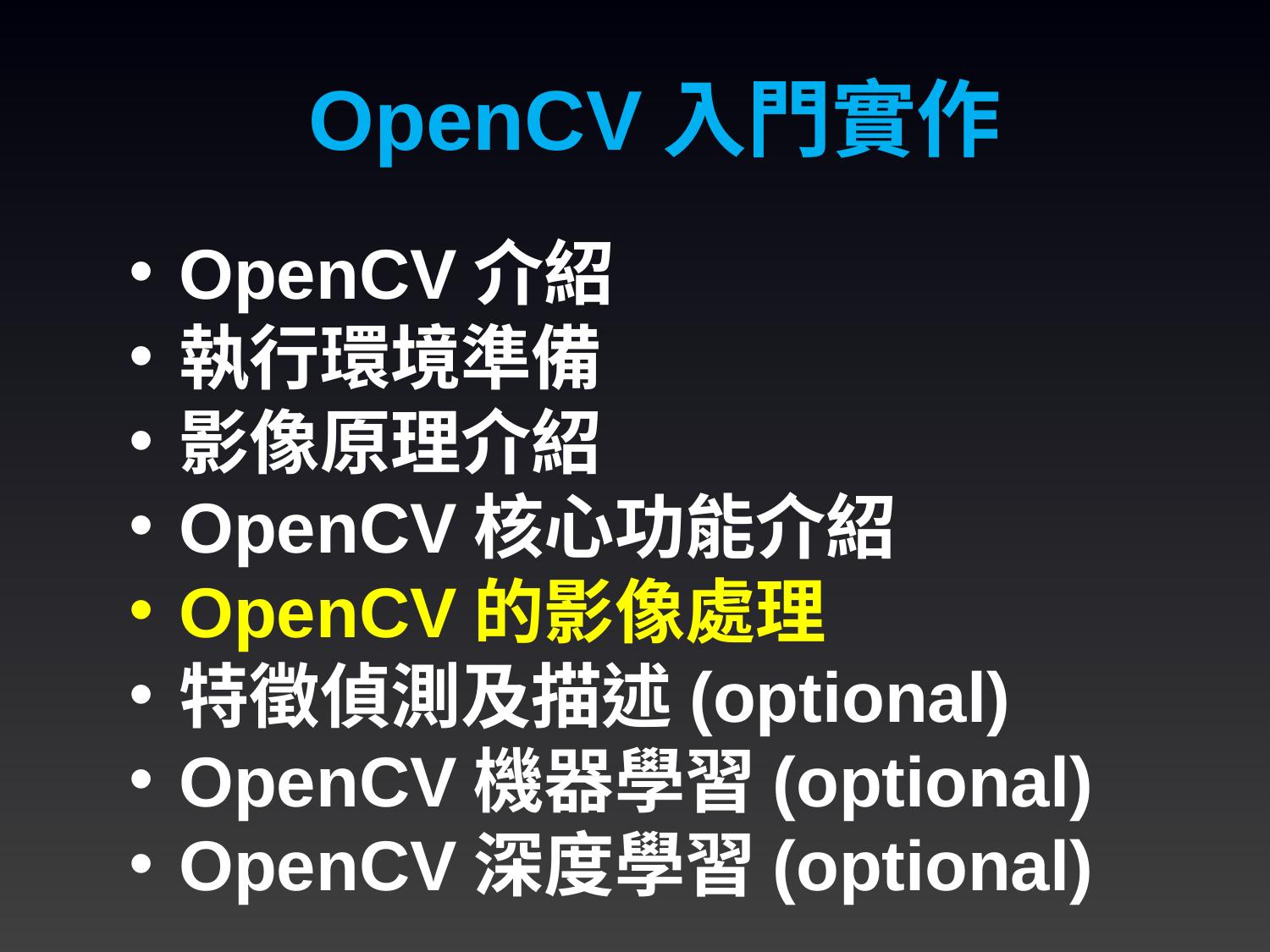

OpenCV入門實作
OpenCV介紹
執行環境準備
影像原理介紹
OpenCV核心功能介紹
OpenCV的影像處理
特徵偵測及描述(optional)
OpenCV機器學習(optional)
OpenCV深度學習(optional)